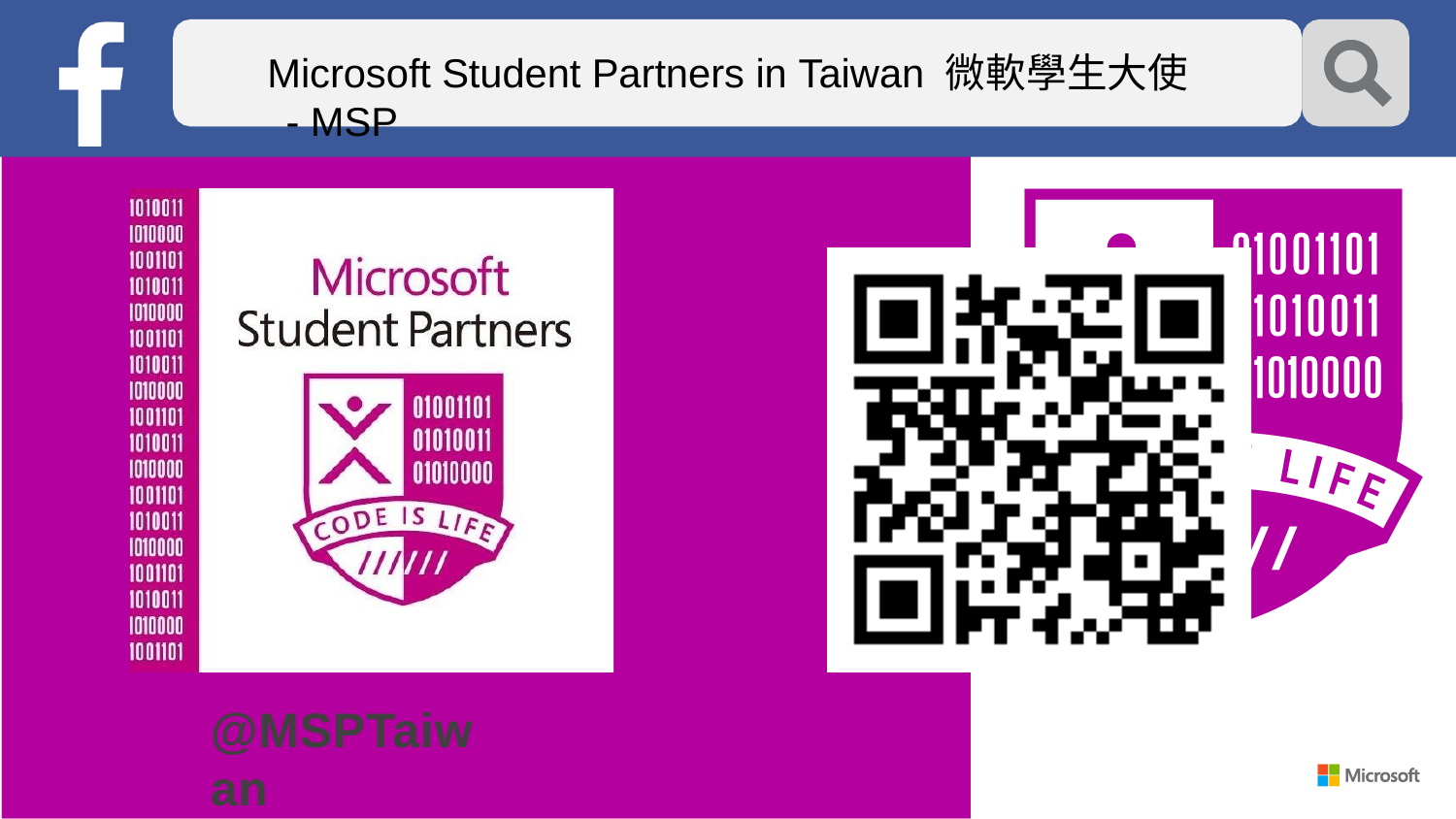

Microsoft Student Partners in Taiwan 微軟學生大使 - MSP

@MSPTaiwan